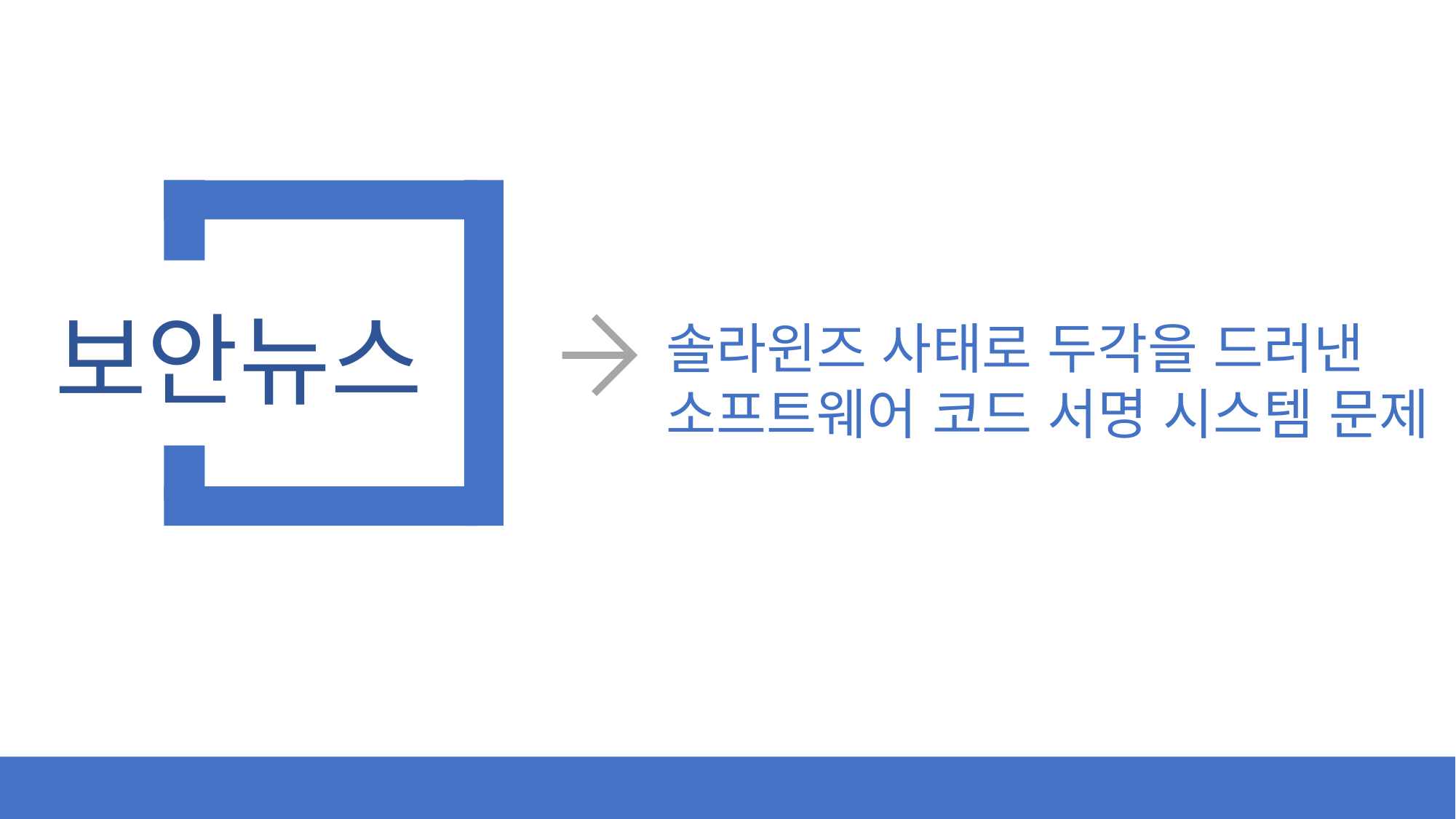

보안뉴스
솔라윈즈 사태로 두각을 드러낸
소프트웨어 코드 서명 시스템 문제